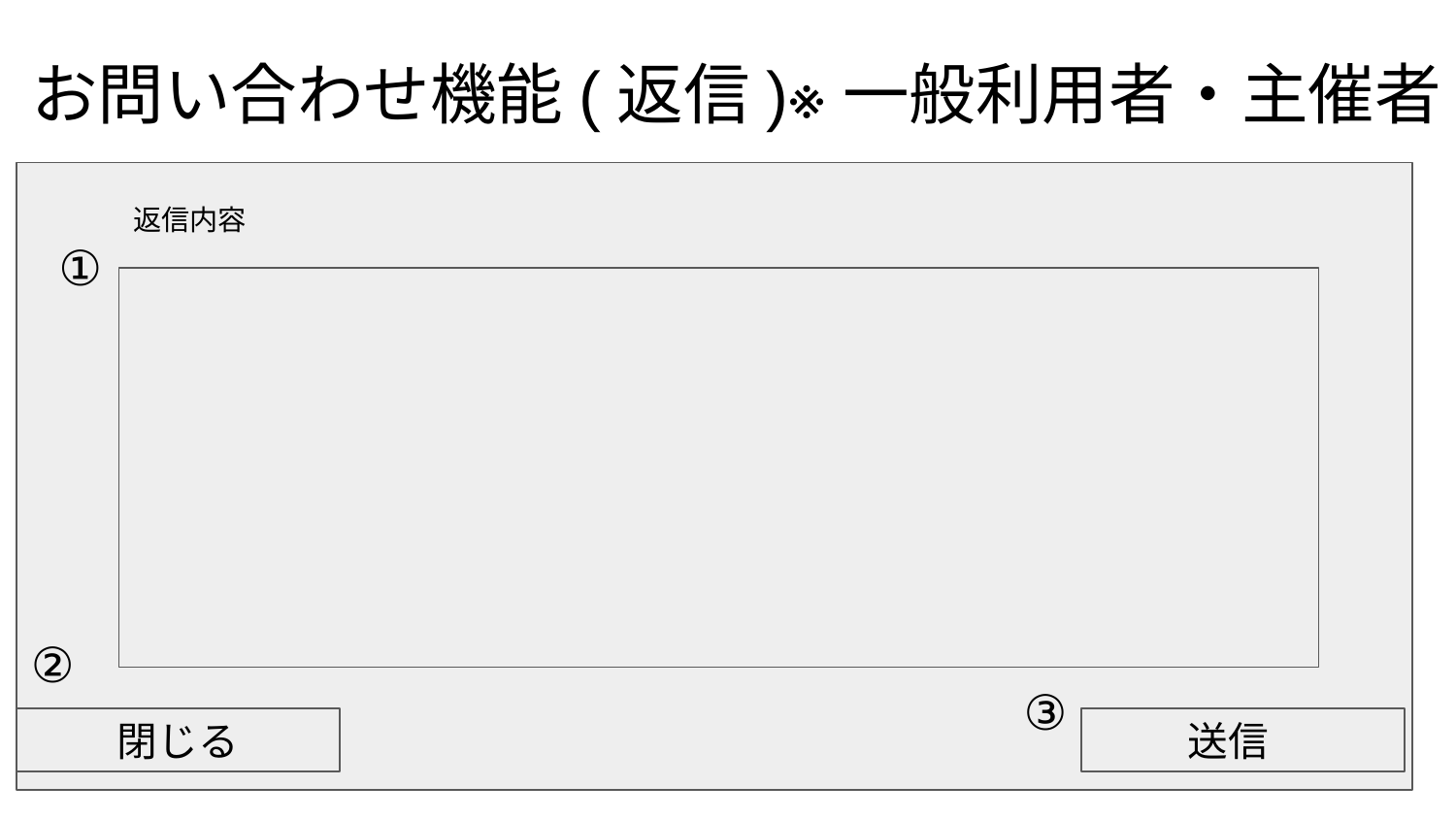

モーダル
# お問い合わせ機能(返信)※一般利用者・主催者

返信内容
①

②
③
閉じる
送信